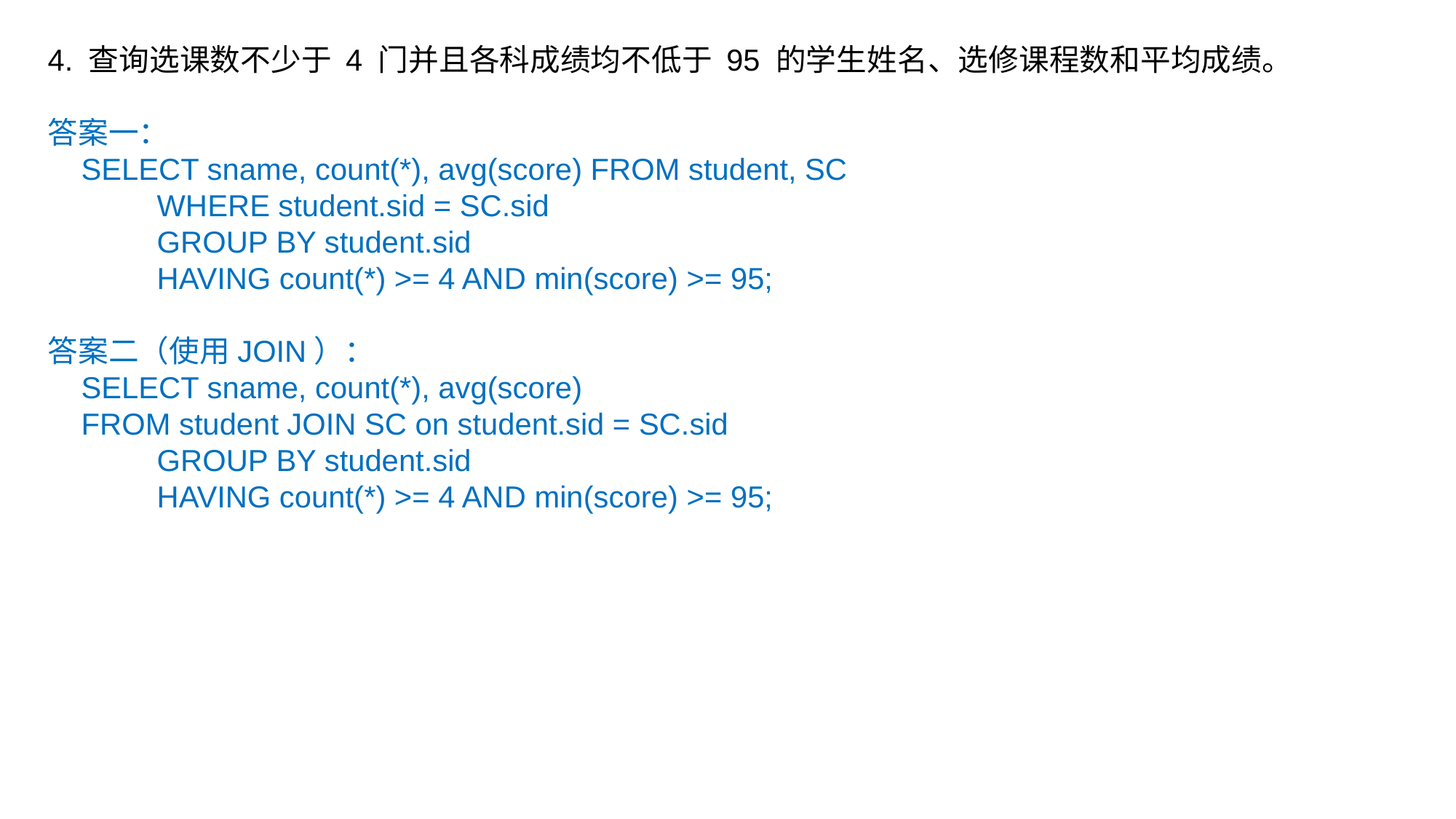

4. 查询选课数不少于 4 门并且各科成绩均不低于 95 的学生姓名、选修课程数和平均成绩。

答案一：
    SELECT sname, count(*), avg(score) FROM student, SC
	WHERE student.sid = SC.sid
	GROUP BY student.sid
	HAVING count(*) >= 4 AND min(score) >= 95;

答案二（使用JOIN）：
    SELECT sname, count(*), avg(score)
    FROM student JOIN SC on student.sid = SC.sid
	GROUP BY student.sid
	HAVING count(*) >= 4 AND min(score) >= 95;